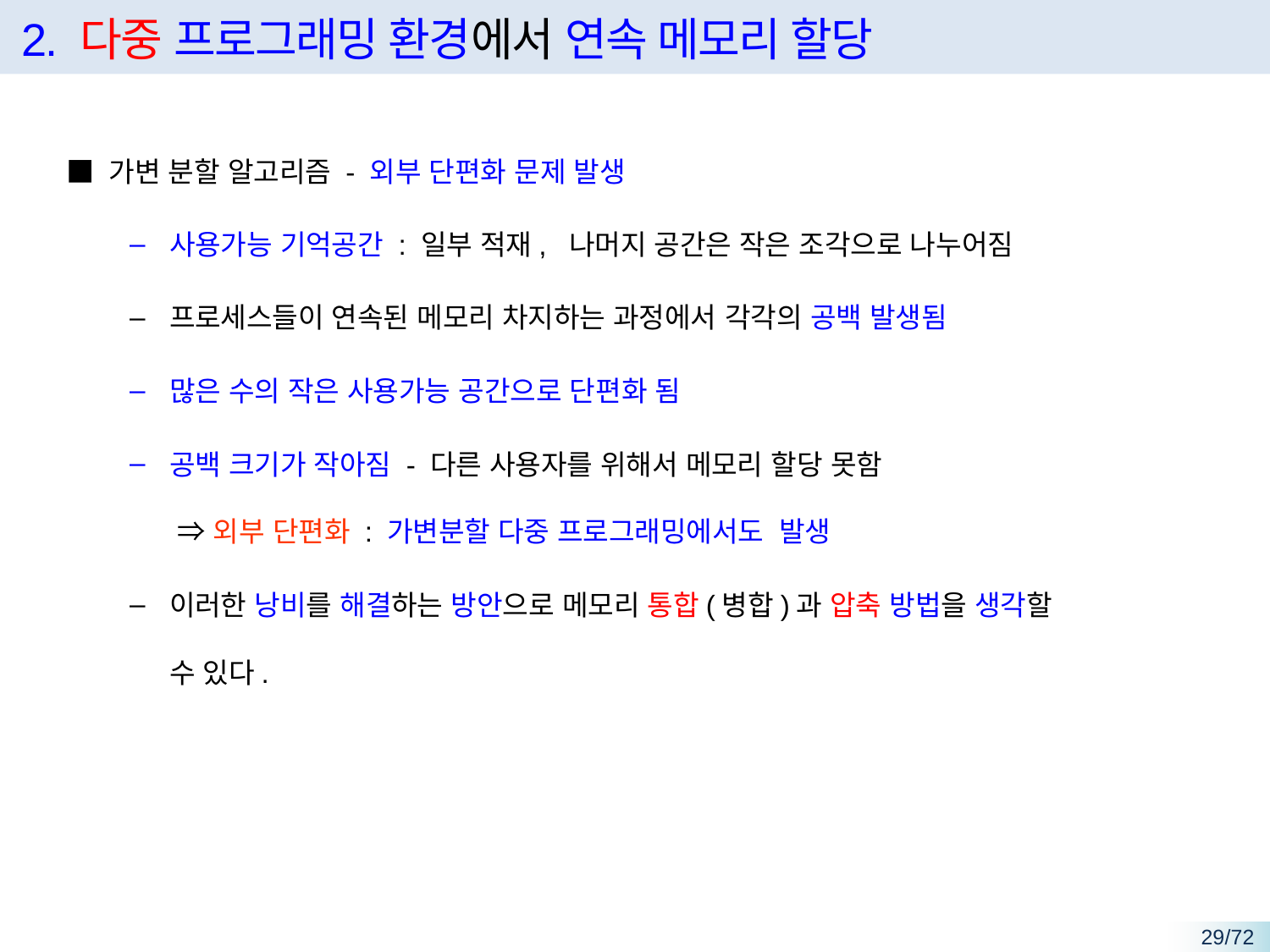

# 2. 다중 프로그래밍 환경에서 연속 메모리 할당
■ 가변 분할 알고리즘 - 외부 단편화 문제 발생
사용가능 기억공간 : 일부 적재,  나머지 공간은 작은 조각으로 나누어짐
프로세스들이 연속된 메모리 차지하는 과정에서 각각의 공백 발생됨
많은 수의 작은 사용가능 공간으로 단편화 됨
공백 크기가 작아짐 - 다른 사용자를 위해서 메모리 할당 못함
 ⇒ 외부 단편화 : 가변분할 다중 프로그래밍에서도  발생
이러한 낭비를 해결하는 방안으로 메모리 통합(병합)과 압축 방법을 생각할
수 있다.